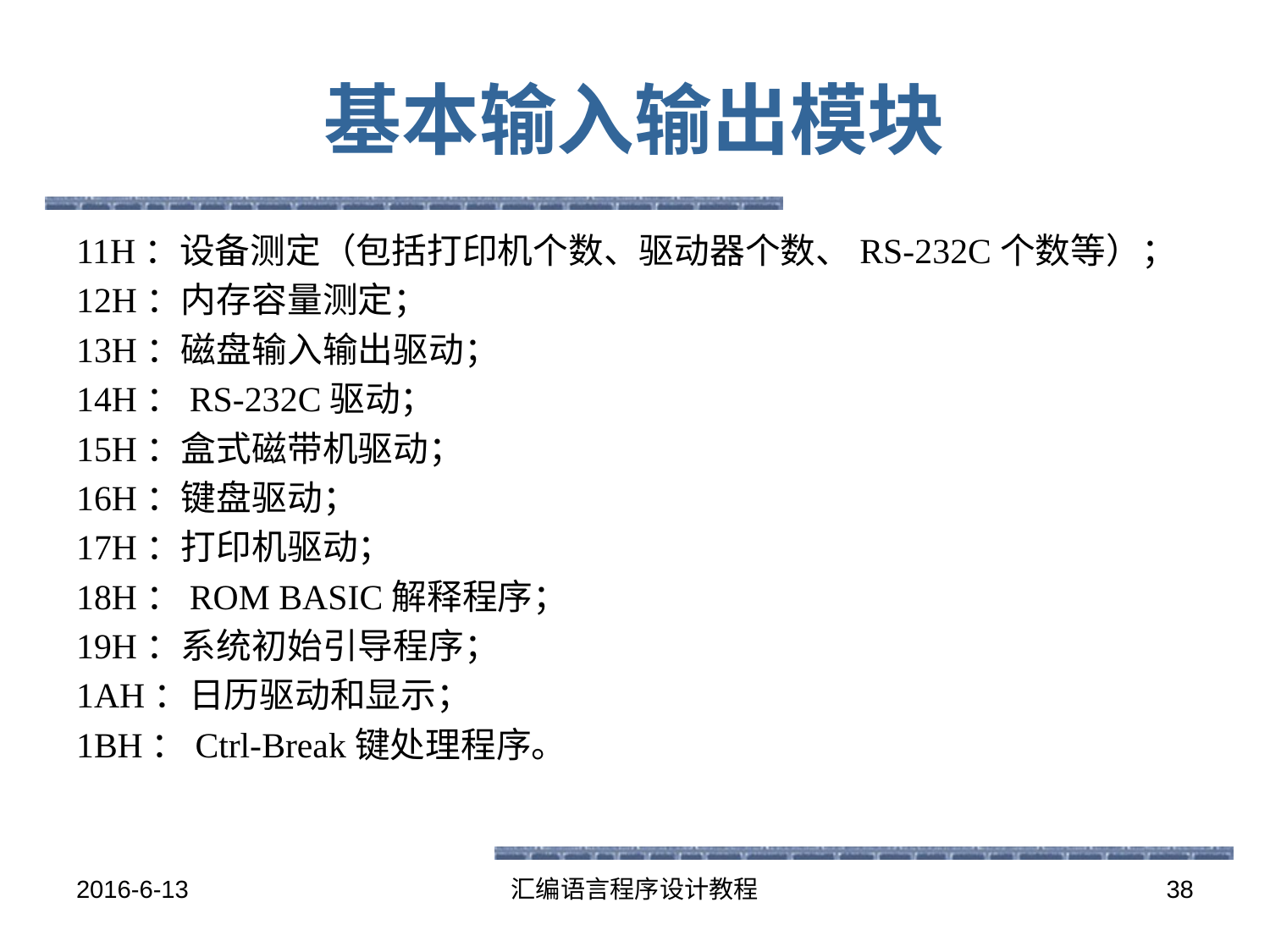

# 基本输入输出模块
11H：设备测定（包括打印机个数、驱动器个数、RS-232C个数等）；
12H：内存容量测定；
13H：磁盘输入输出驱动；
14H：RS-232C驱动；
15H：盒式磁带机驱动；
16H：键盘驱动；
17H：打印机驱动；
18H：ROM BASIC解释程序；
19H：系统初始引导程序；
1AH：日历驱动和显示；
1BH：Ctrl-Break键处理程序。
2016-6-13
汇编语言程序设计教程
38